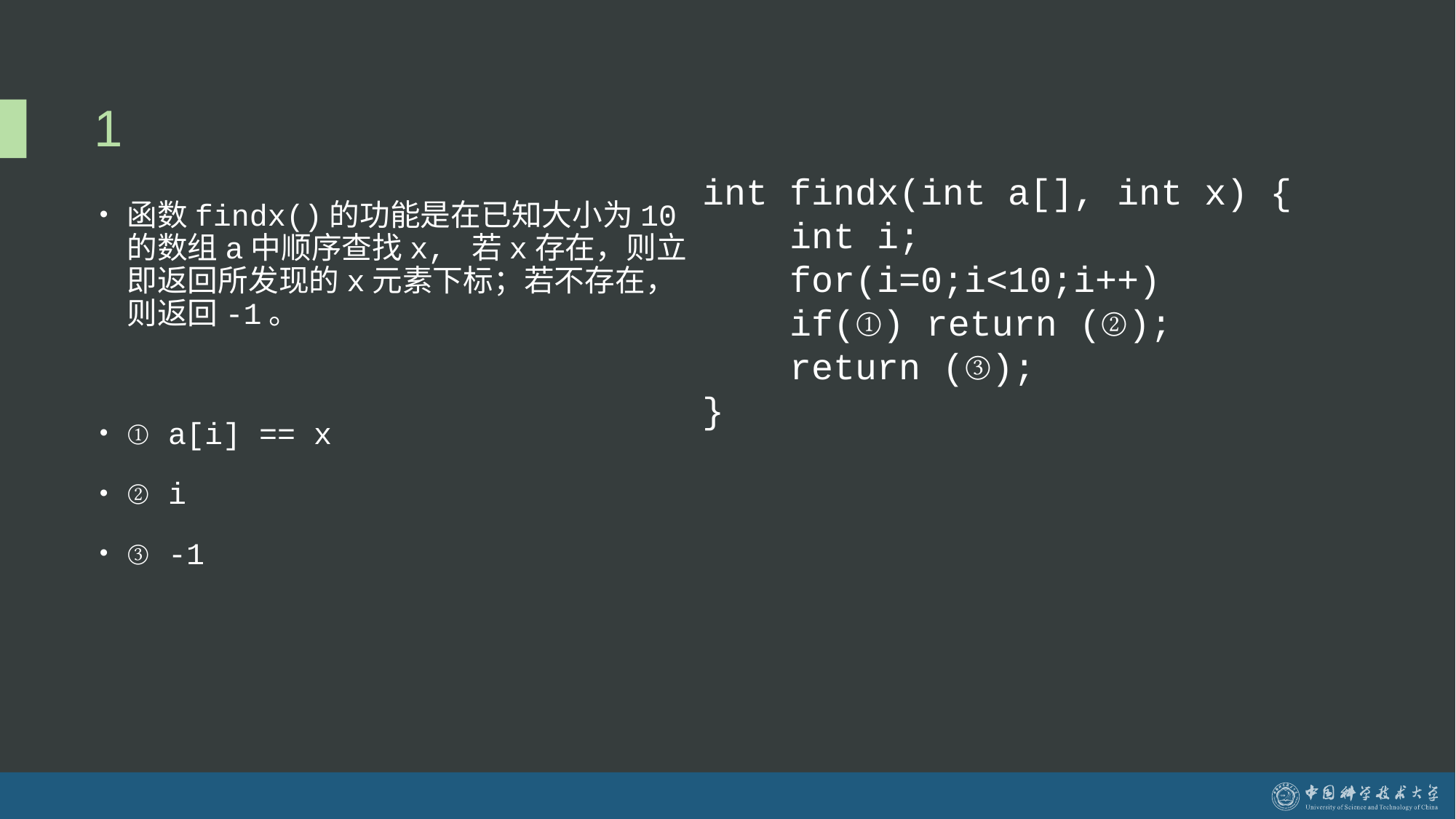

# 1
int findx(int a[], int x) {
    int i;
    for(i=0;i<10;i++)
    if(①) return (②);
    return (③);
}
函数findx()的功能是在已知大小为10的数组a中顺序查找x, 若x存在，则立即返回所发现的x元素下标；若不存在，则返回-1。

① a[i] == x
② i
③ -1